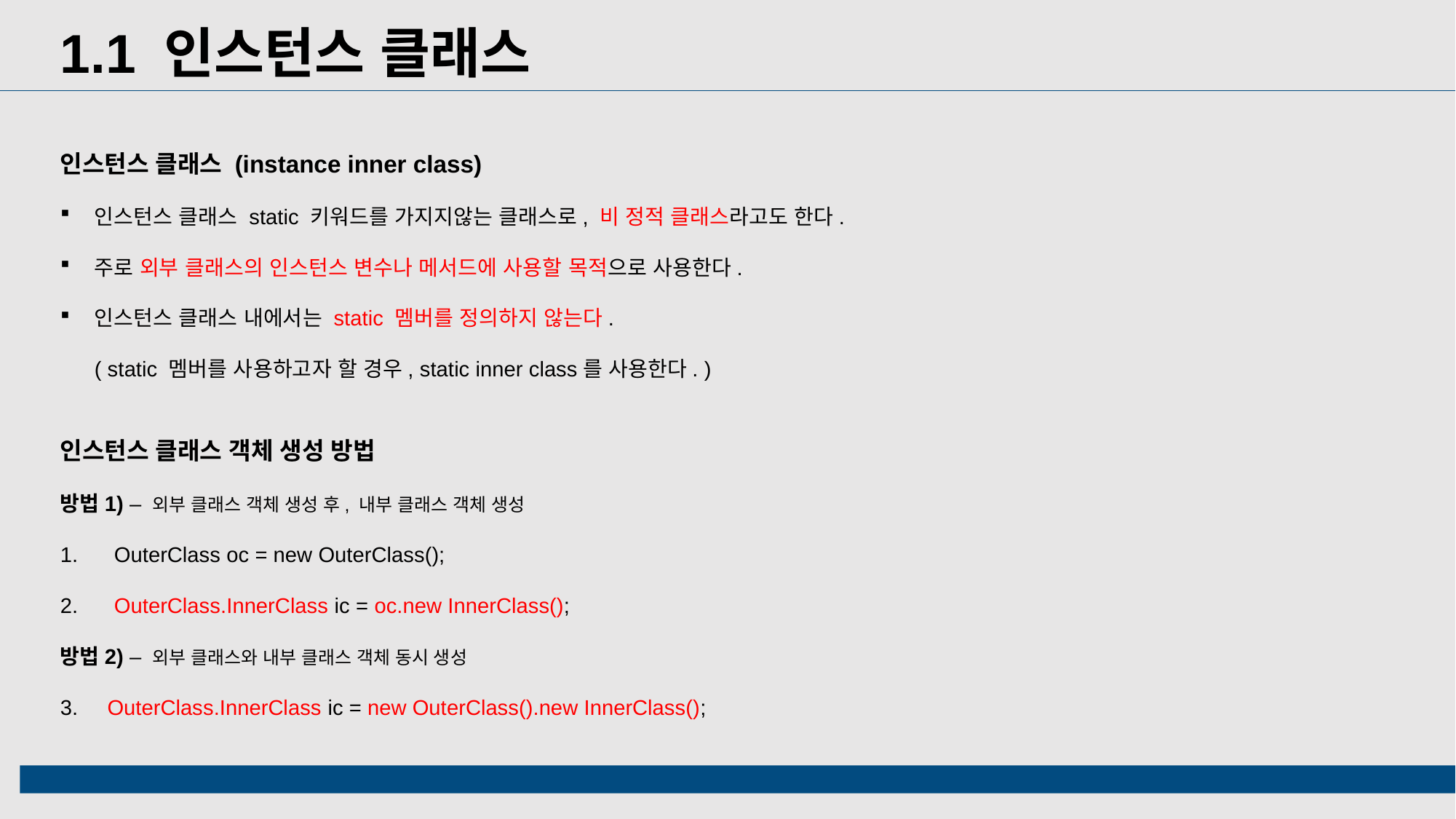

1.1 인스턴스 클래스
인스턴스 클래스 (instance inner class)
인스턴스 클래스 static 키워드를 가지지않는 클래스로, 비 정적 클래스라고도 한다.
주로 외부 클래스의 인스턴스 변수나 메서드에 사용할 목적으로 사용한다.
인스턴스 클래스 내에서는 static 멤버를 정의하지 않는다.                                       ( static 멤버를 사용하고자 할 경우, static inner class를 사용한다. )

인스턴스 클래스 객체 생성 방법
방법1) – 외부 클래스 객체 생성 후, 내부 클래스 객체 생성
 OuterClass oc = new OuterClass();
 OuterClass.InnerClass ic = oc.new InnerClass();
방법2) – 외부 클래스와 내부 클래스 객체 동시 생성
 OuterClass.InnerClass ic = new OuterClass().new InnerClass();